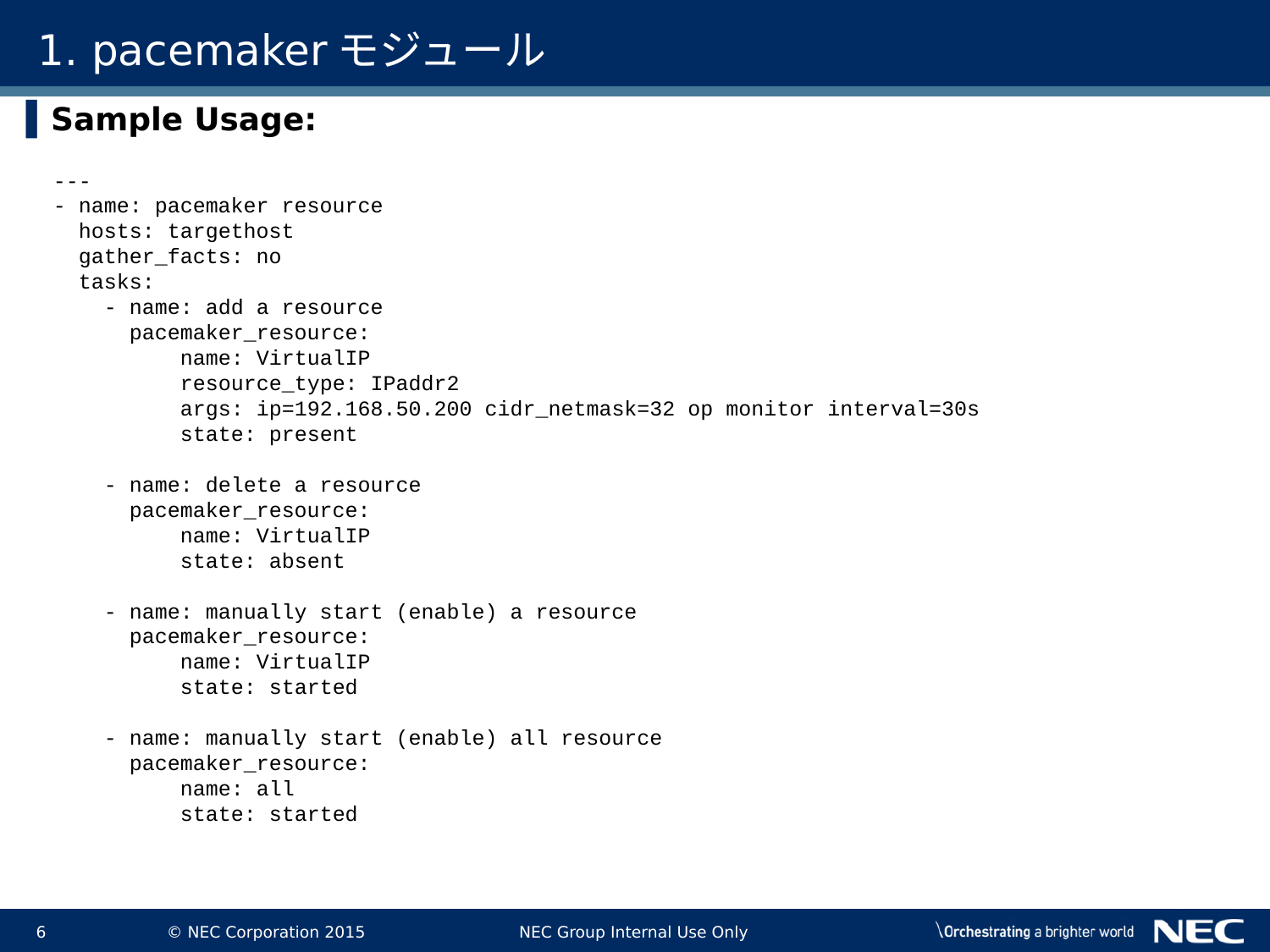

# 1. pacemakerモジュール
Sample Usage:

---
- name: pacemaker resource
  hosts: targethost
  gather_facts: no
  tasks:
    - name: add a resource
      pacemaker_resource:
          name: VirtualIP
          resource_type: IPaddr2
          args: ip=192.168.50.200 cidr_netmask=32 op monitor interval=30s
          state: present

    - name: delete a resource
      pacemaker_resource:
          name: VirtualIP
          state: absent

    - name: manually start (enable) a resource
      pacemaker_resource:
          name: VirtualIP
          state: started

    - name: manually start (enable) all resource
      pacemaker_resource:
          name: all
          state: started